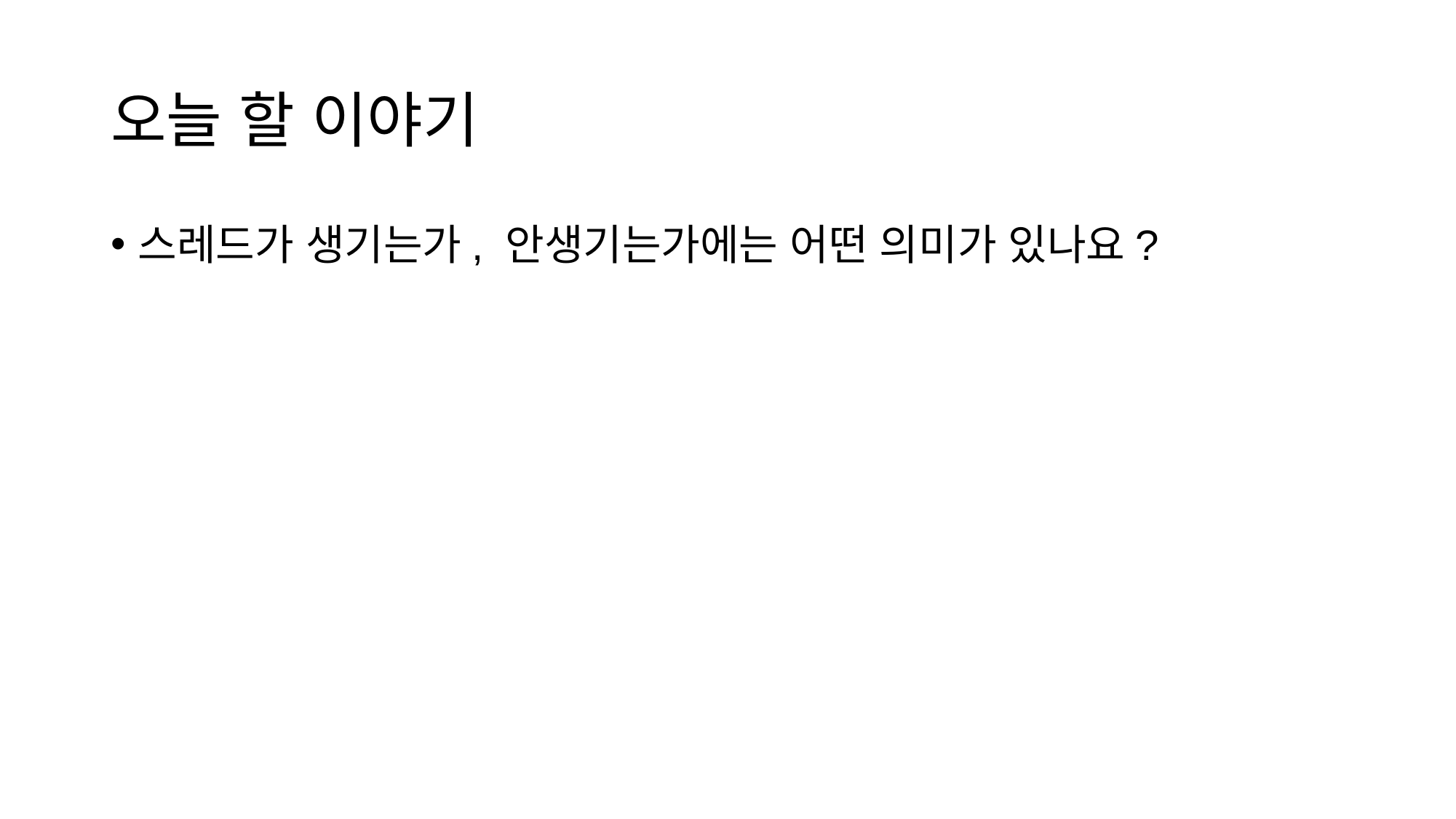

# 오늘 할 이야기
스레드가 생기는가, 안생기는가에는 어떤 의미가 있나요?
소프트웨어 스레드를 핸들링하기 위한 C++ 객체